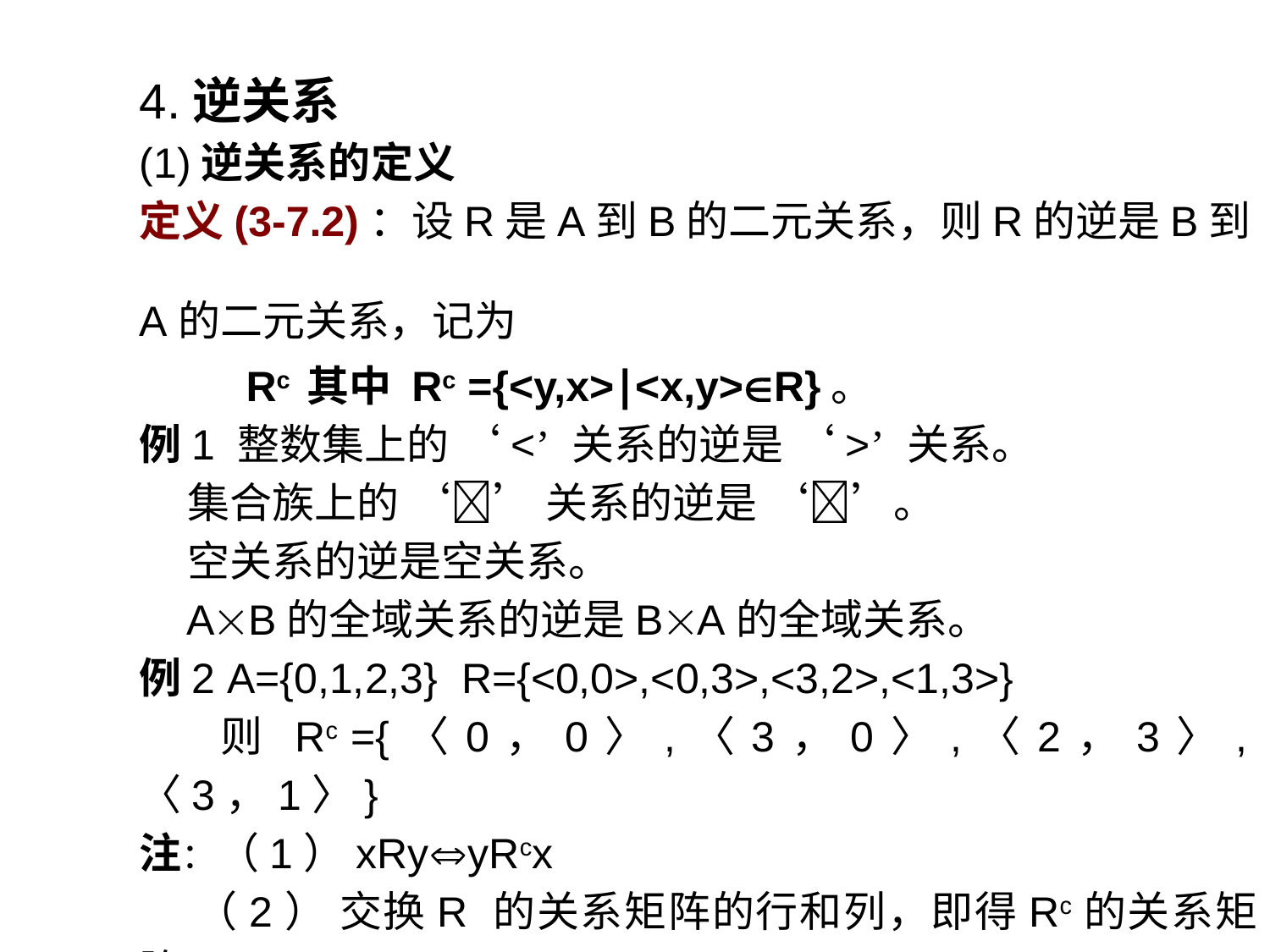

4.逆关系
(1)逆关系的定义
定义(3-7.2)：设R是A到B的二元关系，则R的逆是B到A的二元关系，记为
         Rc 其中 Rc ={<y,x>∣<x,y>∈R}。
例1 整数集上的 ‘<’ 关系的逆是 ‘>’ 关系。
    集合族上的 ‘⊆’ 关系的逆是 ‘⊇’。
    空关系的逆是空关系。
    A×B的全域关系的逆是B×A的全域关系。
例2 A={0,1,2,3}  R={<0,0>,<0,3>,<3,2>,<1,3>}
    则 Rc ={〈0，0〉,〈3，0〉,〈2，3〉,〈3，1〉}
注：（1）xRy⇔yRcx
    （2） 交换R 的关系矩阵的行和列，即得Rc的关系矩阵。
    （3）颠倒R的关系图中每条弧线的箭头方向，即得Rc的关系图。